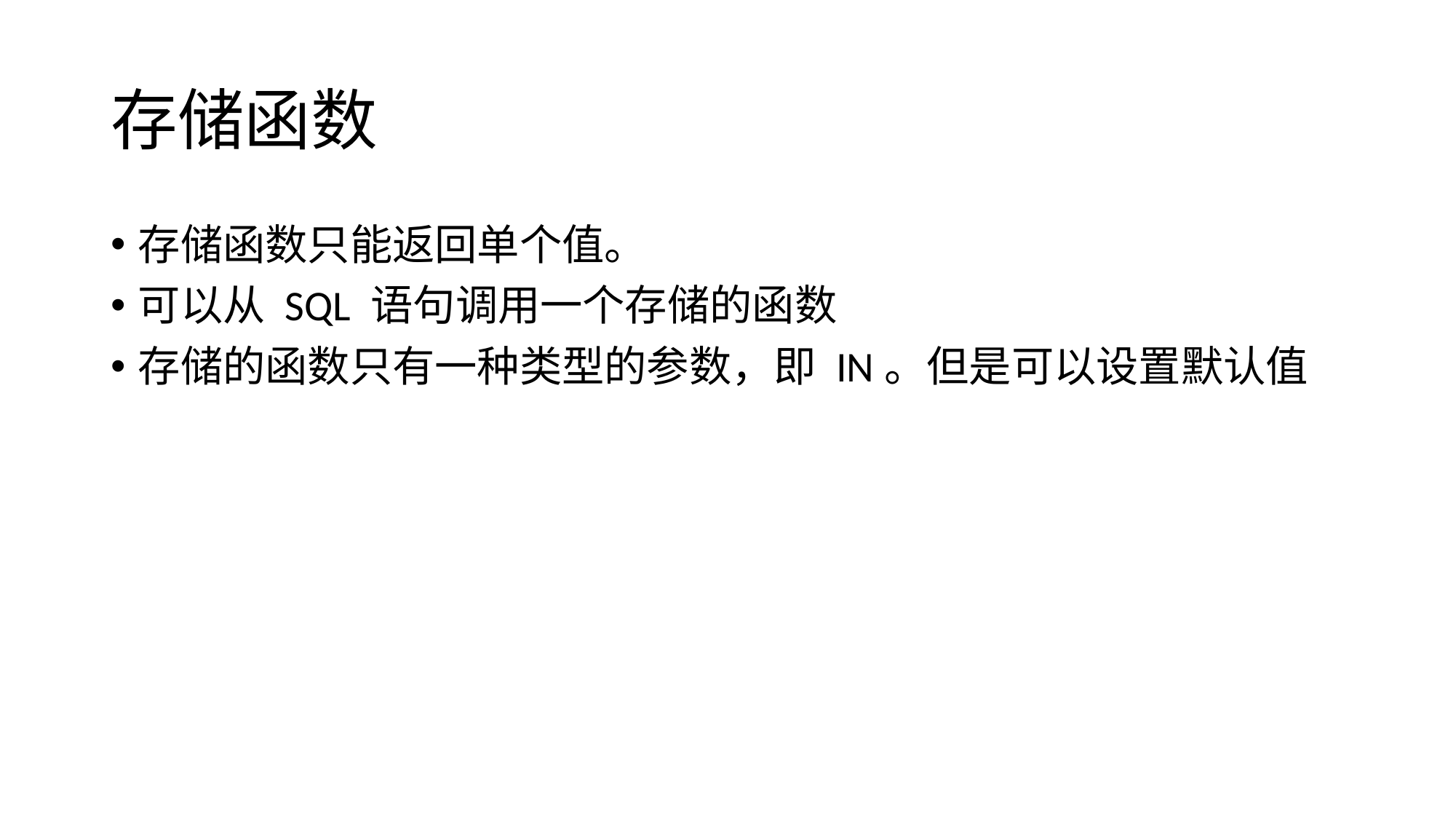

# 存储函数
存储函数只能返回单个值。
可以从 SQL 语句调用一个存储的函数
存储的函数只有一种类型的参数，即 IN。但是可以设置默认值